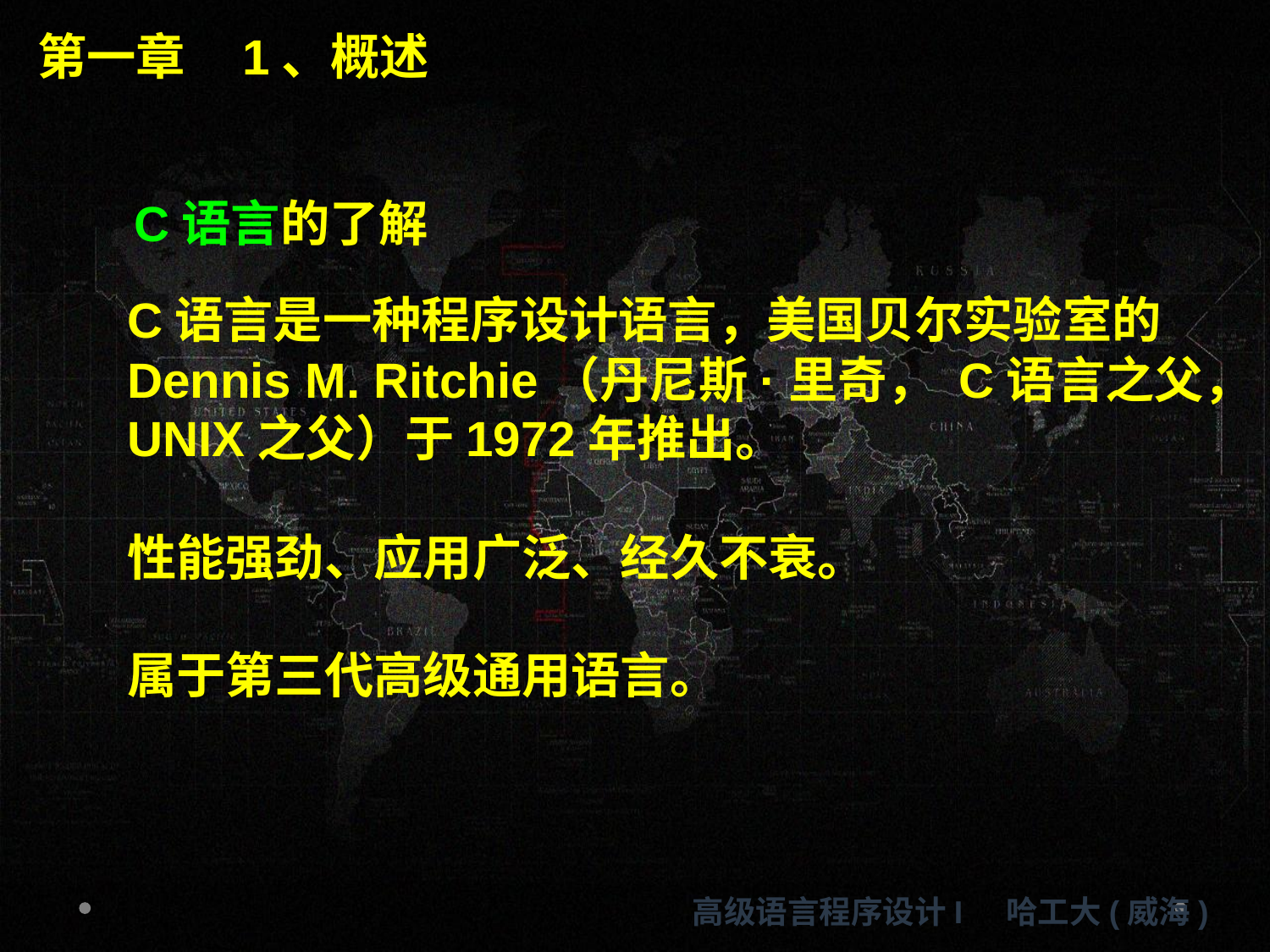

第一章    1、概述
C语言的了解
C语言是一种程序设计语言，美国贝尔实验室的Dennis M. Ritchie（丹尼斯·里奇， C语言之父，UNIX之父）于1972年推出。

性能强劲、应用广泛、经久不衰。

属于第三代高级通用语言。